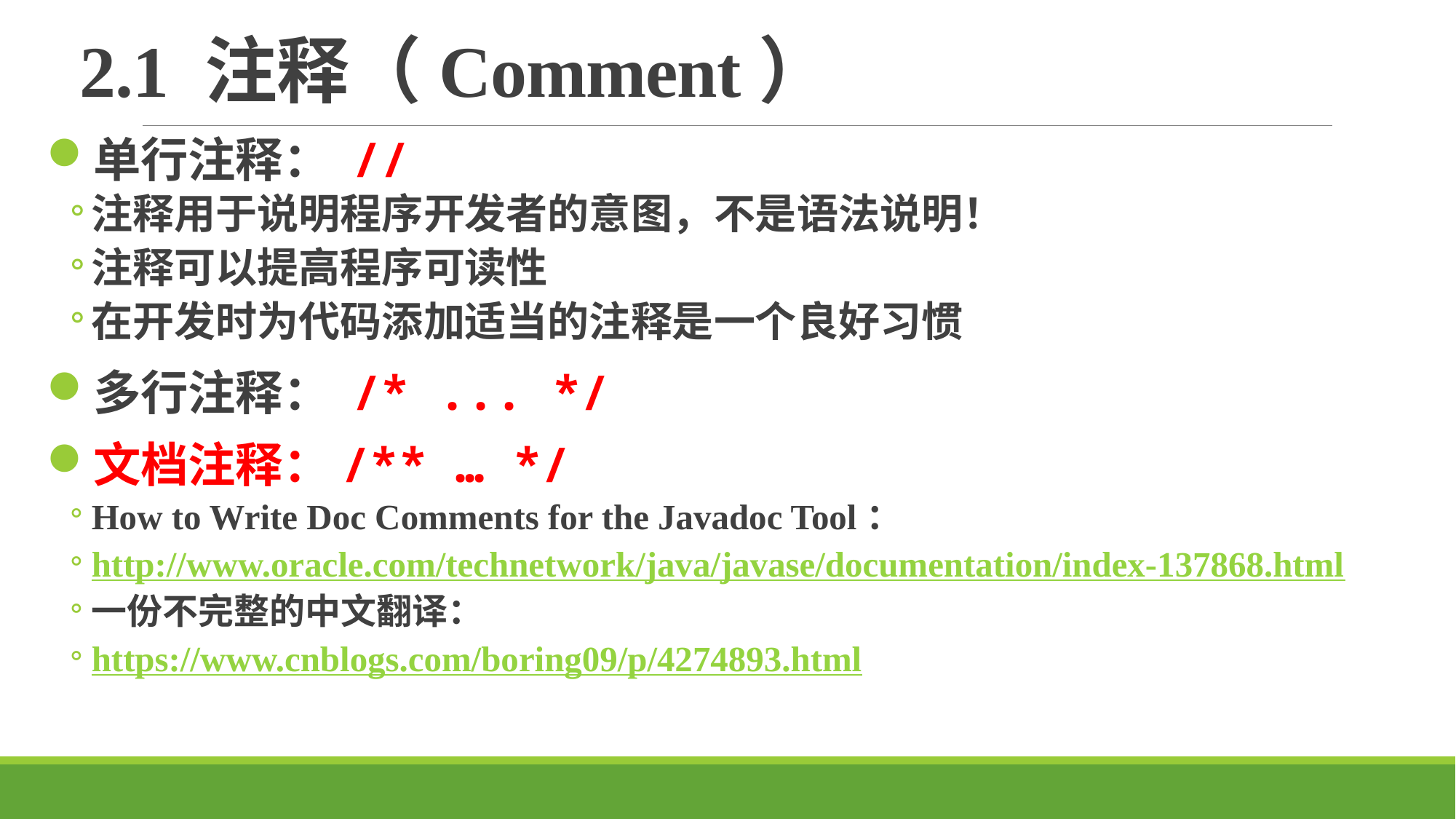

# 2.1 注释（Comment）
单行注释： //
注释用于说明程序开发者的意图，不是语法说明！
注释可以提高程序可读性
在开发时为代码添加适当的注释是一个良好习惯
多行注释： /* ... */
文档注释：/** … */
How to Write Doc Comments for the Javadoc Tool：
http://www.oracle.com/technetwork/java/javase/documentation/index-137868.html
一份不完整的中文翻译：
https://www.cnblogs.com/boring09/p/4274893.html